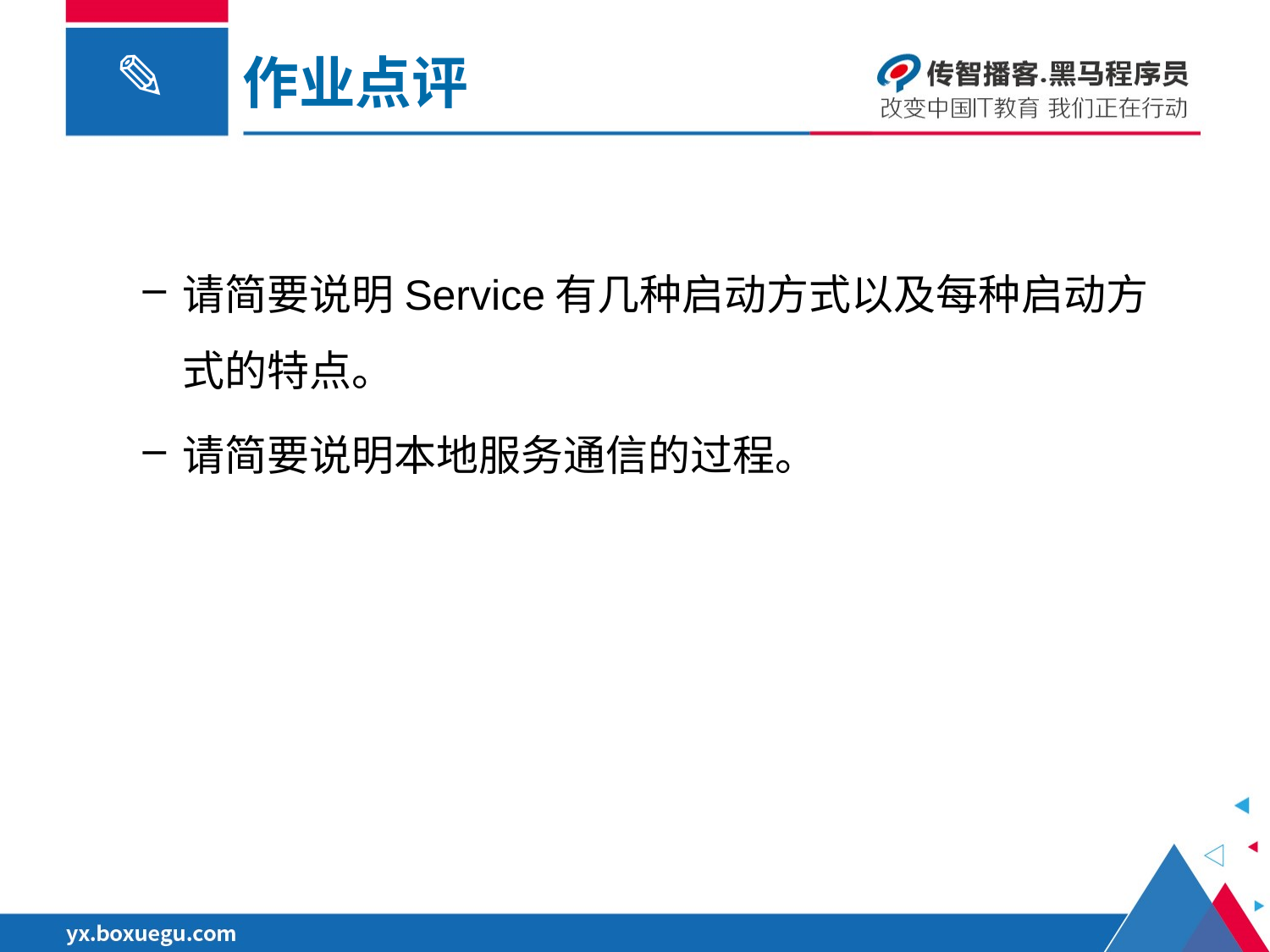

作业点评
请简要说明Service有几种启动方式以及每种启动方式的特点。
请简要说明本地服务通信的过程。